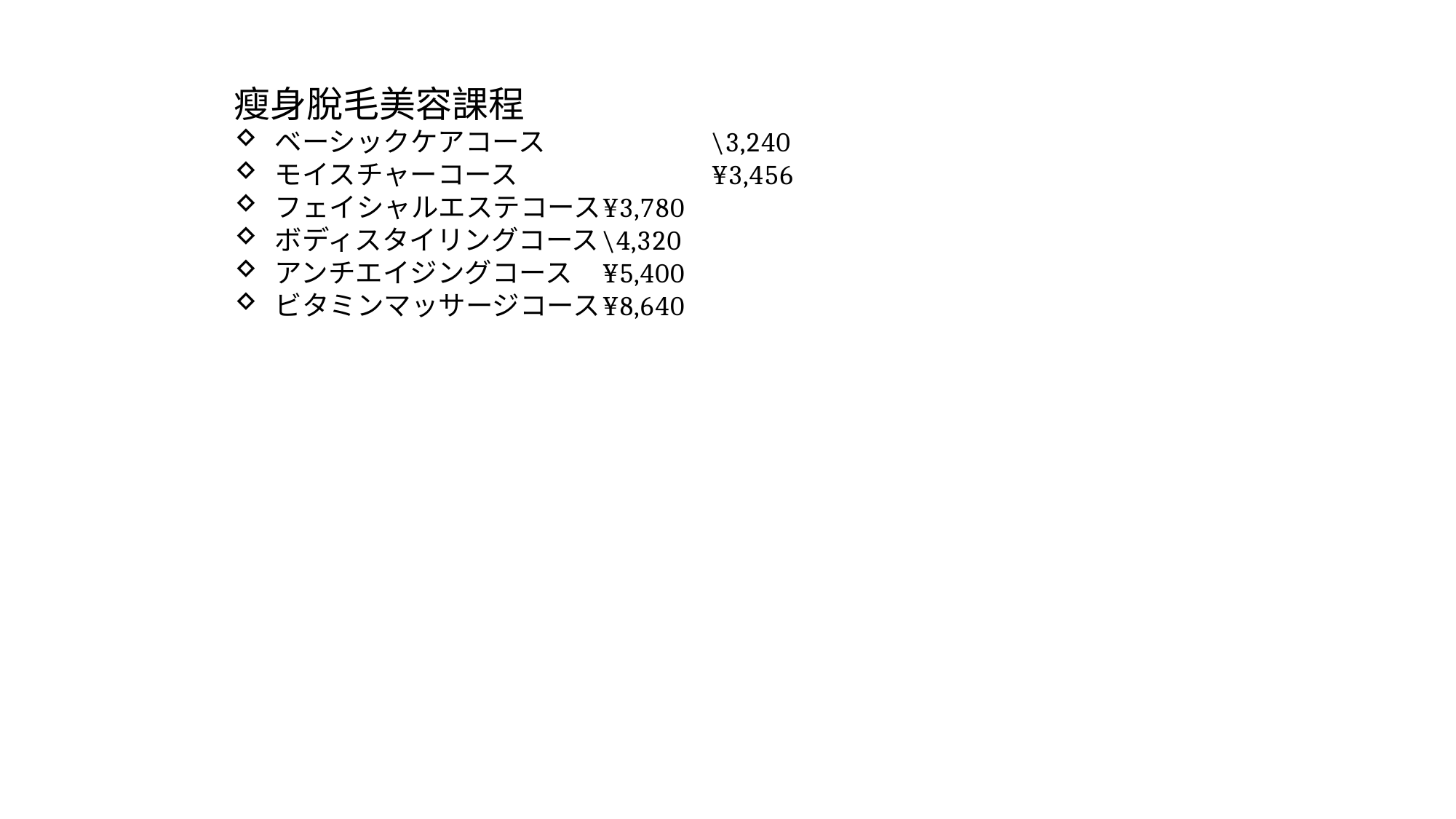

瘦身脫毛美容課程
ベーシックケアコース		\3,240
モイスチャーコース		¥3,456
フェイシャルエステコース	¥3,780
ボディスタイリングコース	\4,320
アンチエイジングコース	¥5,400
ビタミンマッサージコース	¥8,640